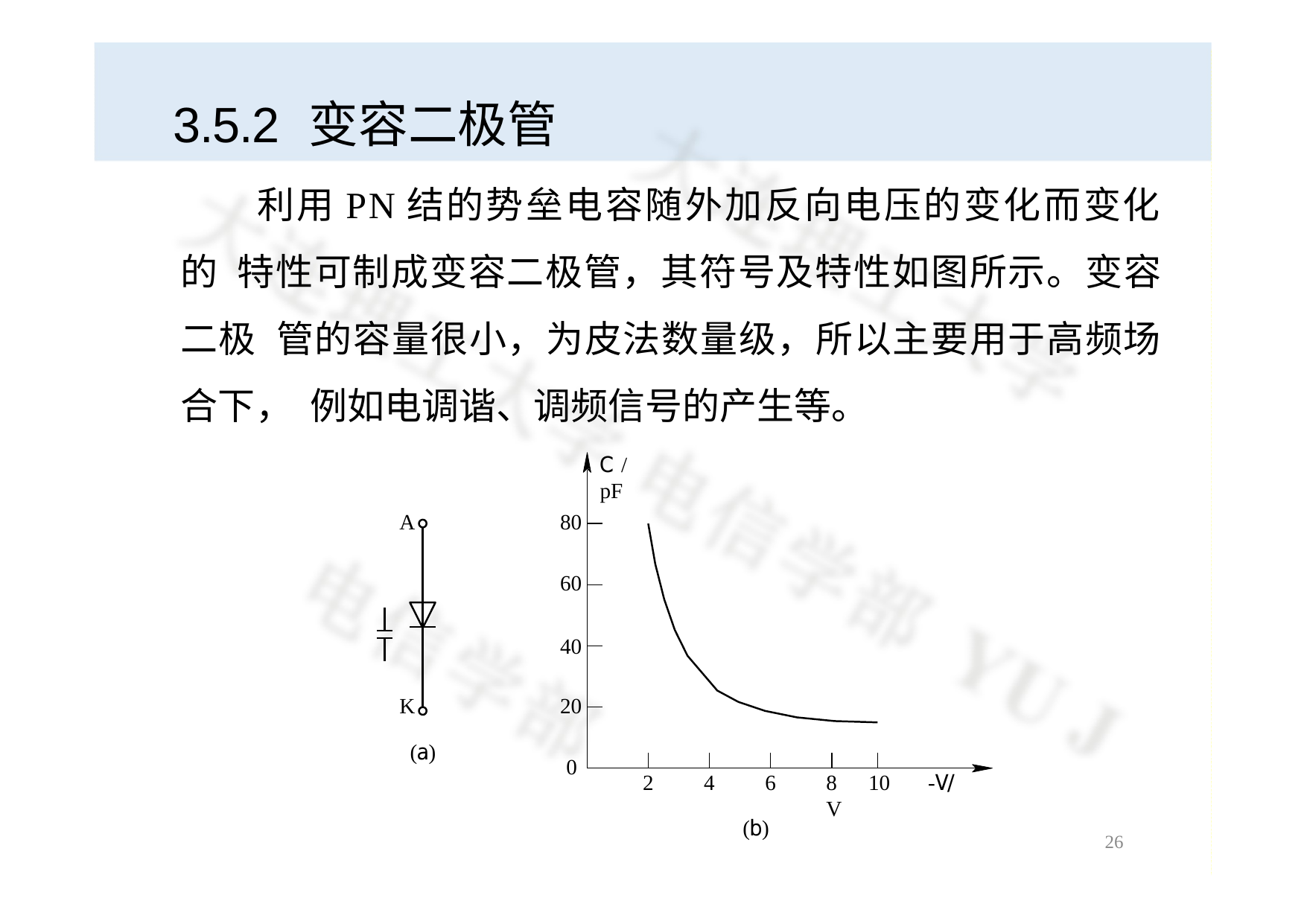

# 3.5.2 变容二极管
利用PN结的势垒电容随外加反向电压的变化而变化的  特性可制成变容二极管，其符号及特性如图所示。变容二极  管的容量很小，为皮法数量级，所以主要用于高频场合下，  例如电调谐、调频信号的产生等。
C / pF

A
80

60

40

K
20

(a)

0

2
4
6
8	10	-V/ V
(b)
26